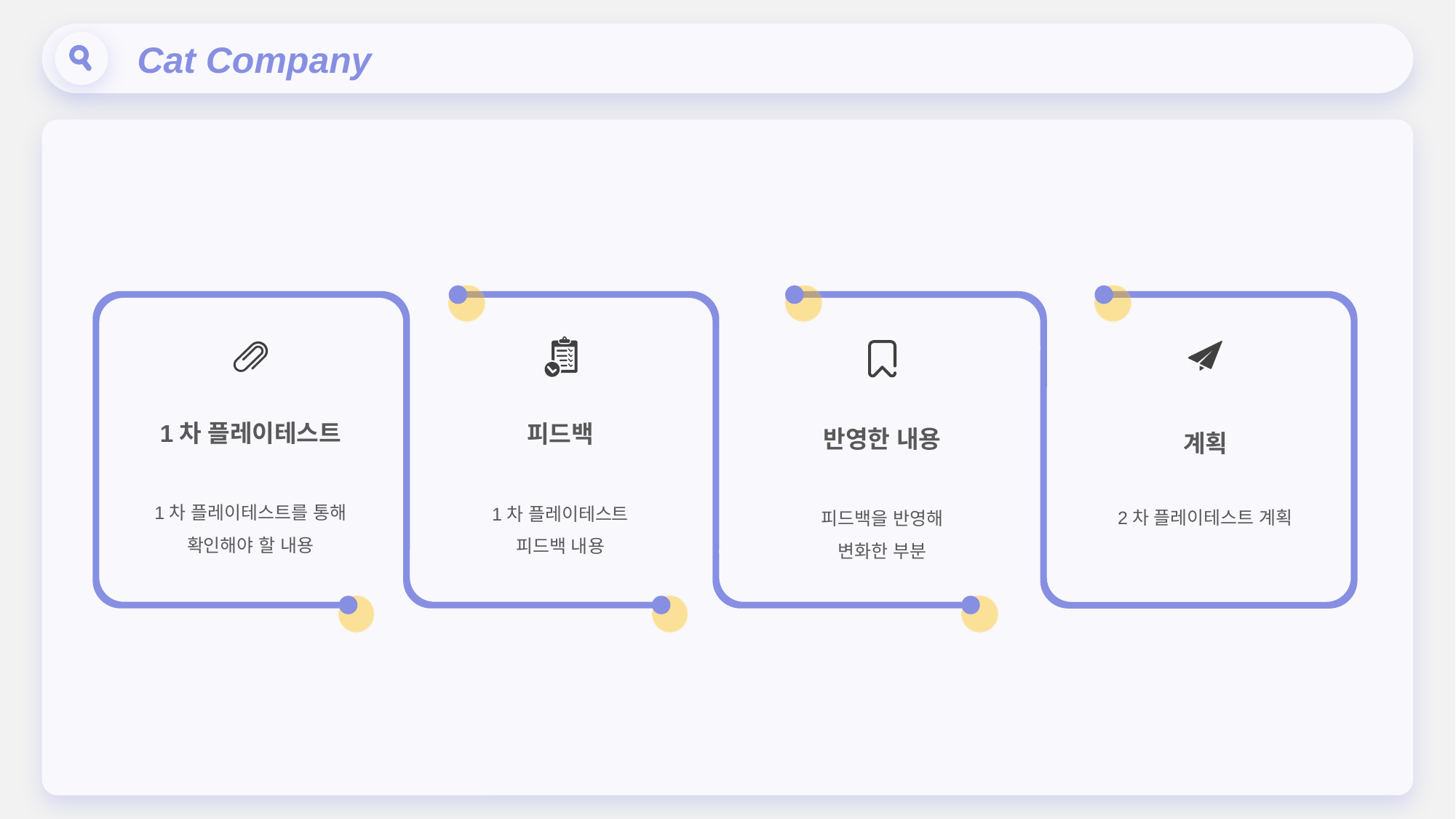

Cat Company

1차 플레이테스트

1차 플레이테스트를 통해 확인해야 할 내용
피드백

1차 플레이테스트
피드백 내용
반영한 내용

피드백을 반영해
변화한 부분
계획

2차 플레이테스트 계획